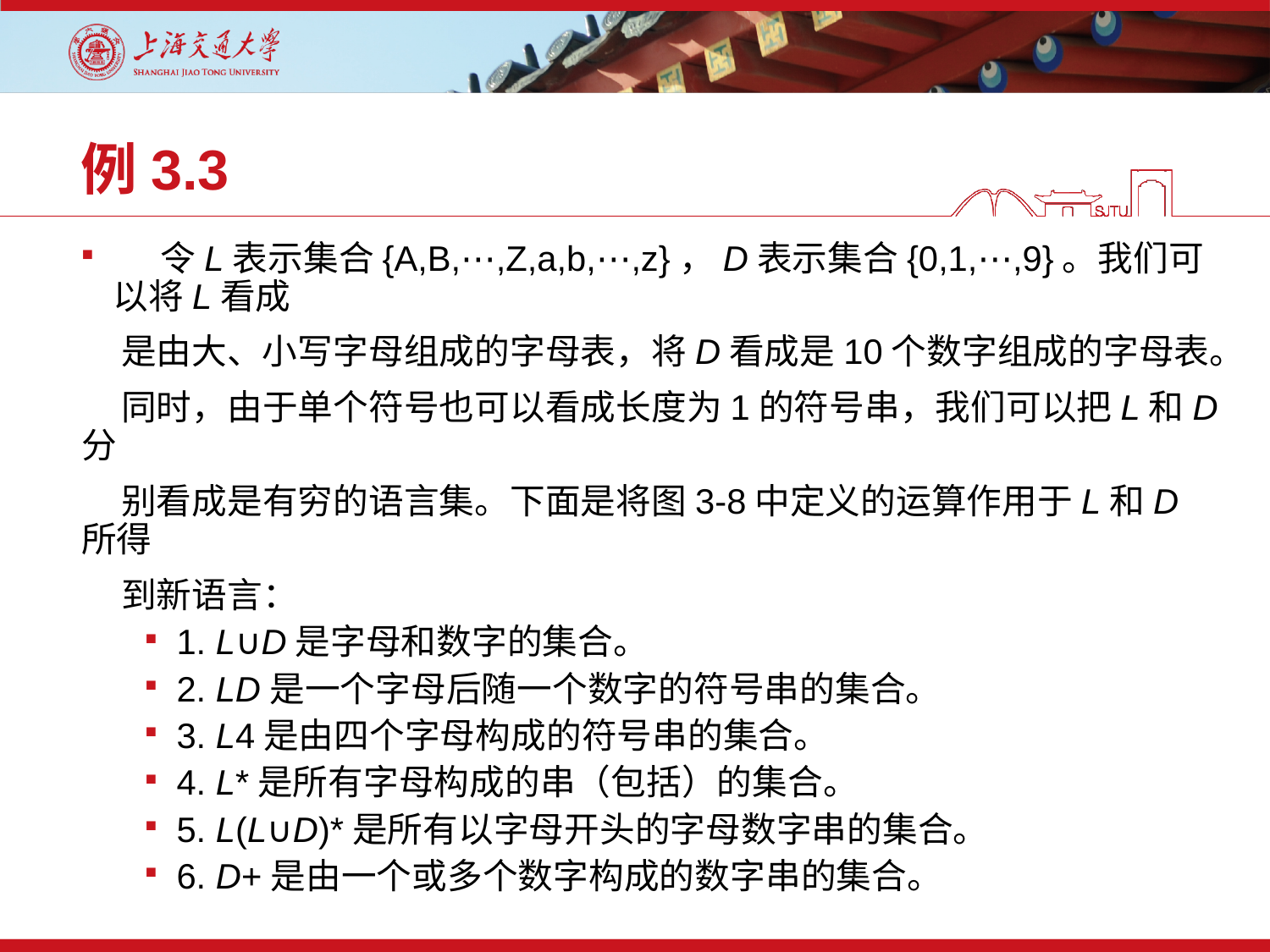

# 例3.3
     令L表示集合{A,B,⋯,Z,a,b,⋯,z}，D表示集合{0,1,⋯,9}。我们可以将L看成
    是由大、小写字母组成的字母表，将D看成是10个数字组成的字母表。
    同时，由于单个符号也可以看成长度为1的符号串，我们可以把L和D分
    别看成是有穷的语言集。下面是将图3-8中定义的运算作用于L和D所得
    到新语言：
1. L∪D是字母和数字的集合。
2. LD是一个字母后随一个数字的符号串的集合。
3. L4是由四个字母构成的符号串的集合。
4. L*是所有字母构成的串（包括）的集合。
5. L(L∪D)*是所有以字母开头的字母数字串的集合。
6. D+是由一个或多个数字构成的数字串的集合。